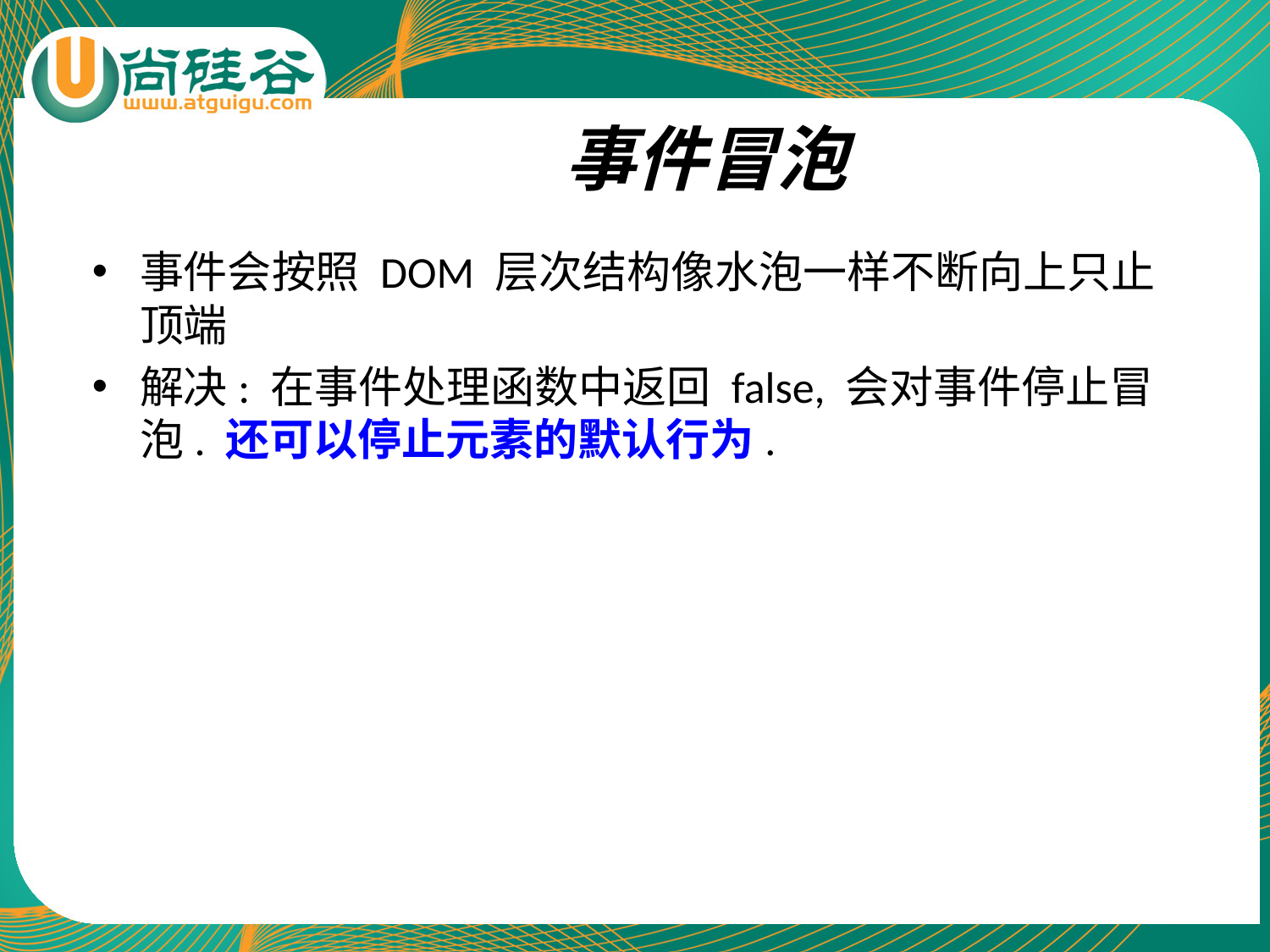

# 事件冒泡
事件会按照 DOM 层次结构像水泡一样不断向上只止顶端
解决: 在事件处理函数中返回 false, 会对事件停止冒泡. 还可以停止元素的默认行为.